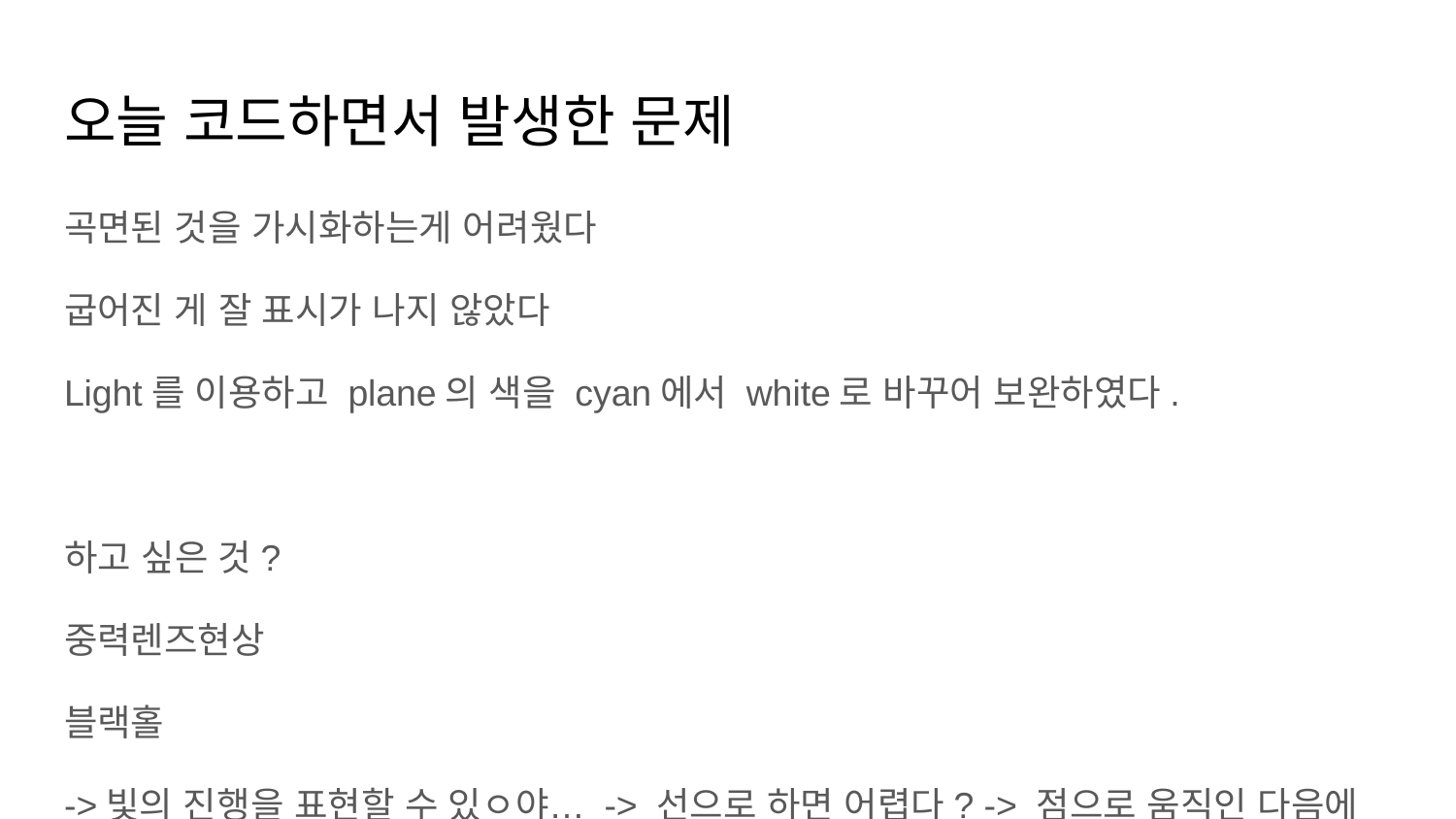

# 오늘 코드하면서 발생한 문제
곡면된 것을 가시화하는게 어려웠다
굽어진 게 잘 표시가 나지 않았다
Light를 이용하고 plane의 색을 cyan에서 white로 바꾸어 보완하였다.

하고 싶은 것?
중력렌즈현상
블랙홀
->빛의 진행을 표현할 수 있ㅇ야… -> 선으로 하면 어렵다? -> 점으로 움직인 다음에 그 점의 자취를 선으로 표시하는 함수 생각